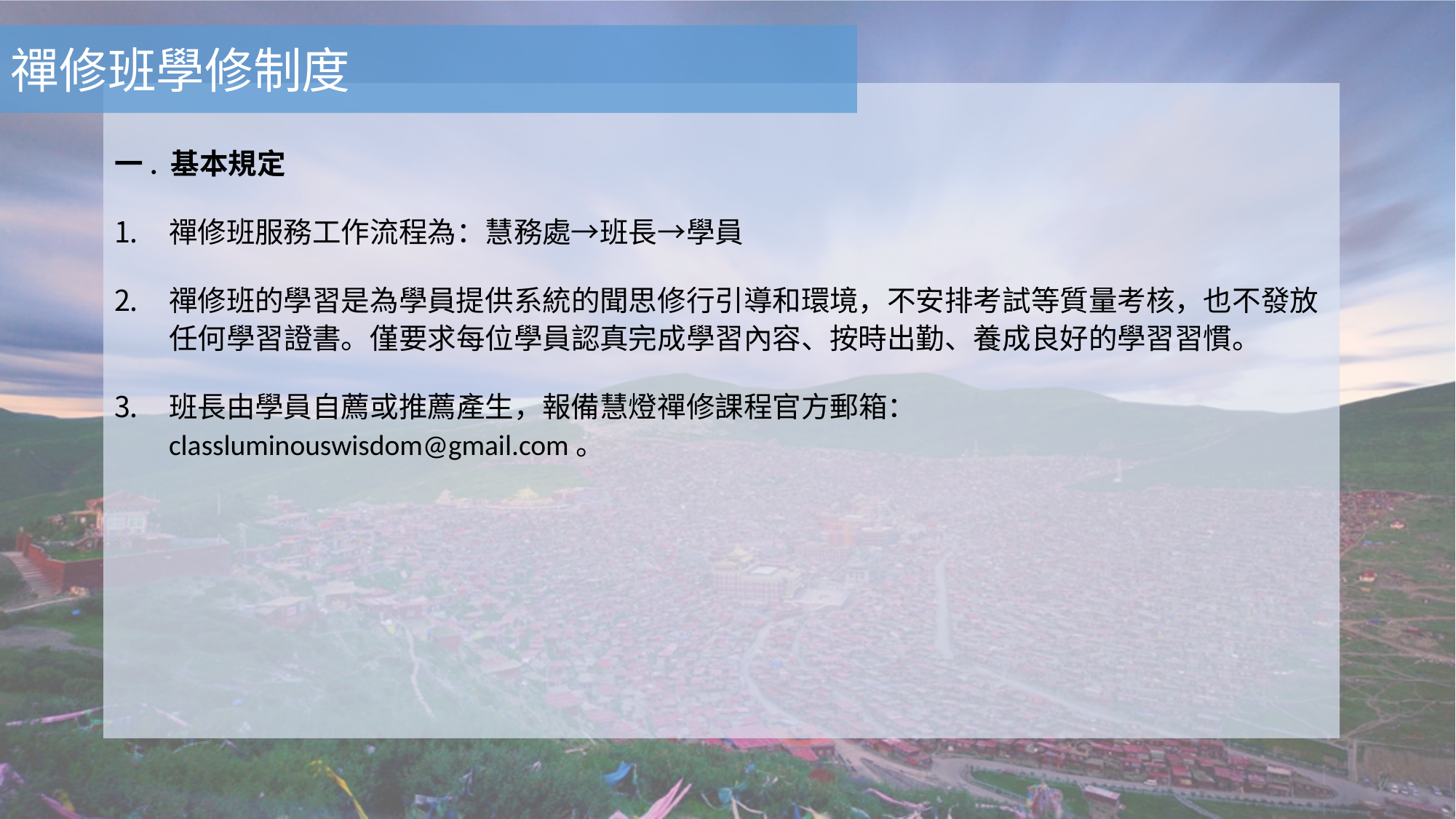

禪修班學修制度

一. 基本規定
禪修班服務工作流程為：慧務處→班長→學員
禪修班的學習是為學員提供系統的聞思修行引導和環境，不安排考試等質量考核，也不發放任何學習證書。僅要求每位學員認真完成學習內容、按時出勤、養成良好的學習習慣。
班長由學員自薦或推薦產生，報備慧燈禪修課程官方郵箱：classluminouswisdom@gmail.com。